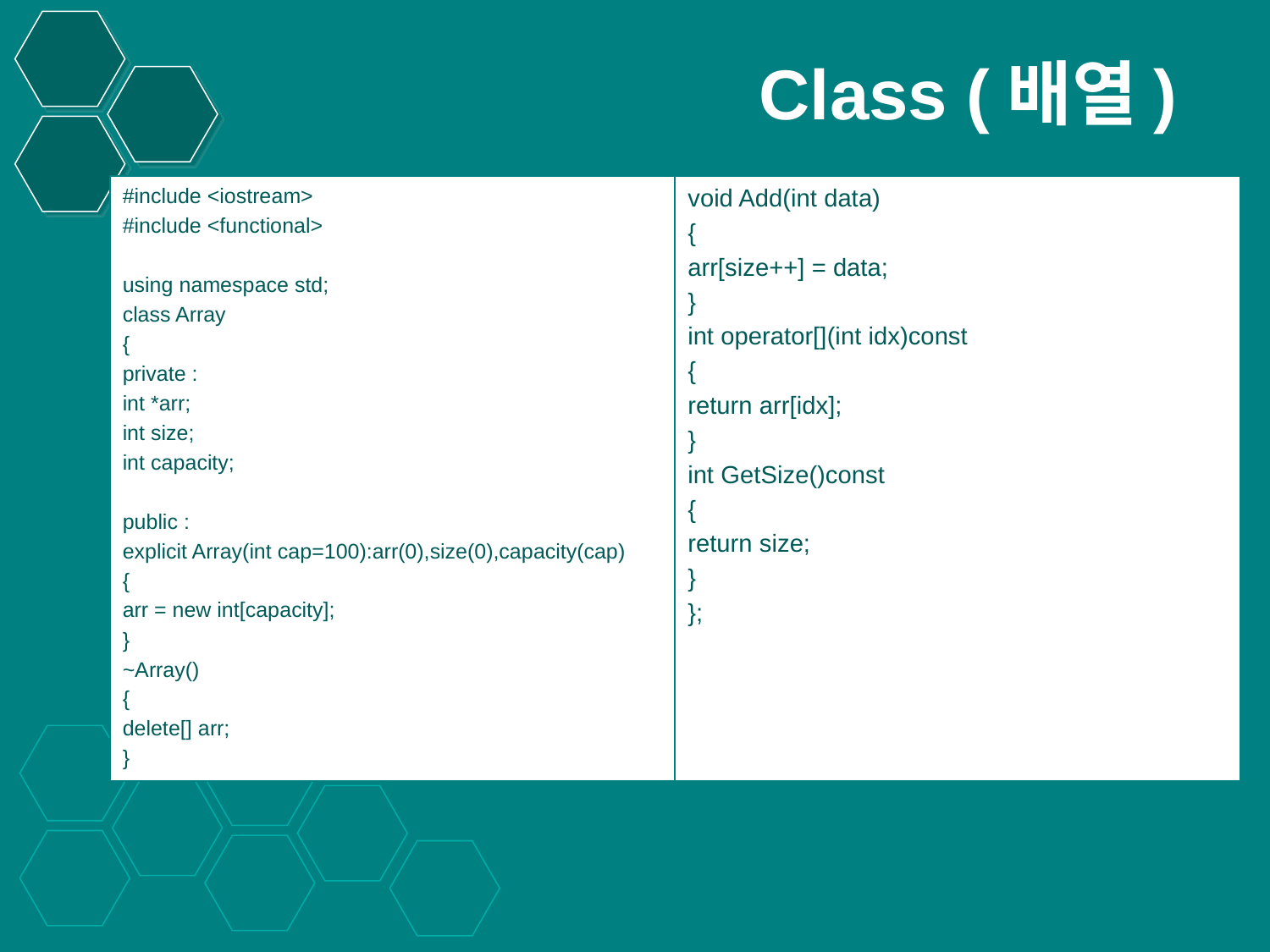

# Class (배열)
#include <iostream>
#include <functional>

using namespace std;
class Array
{
private :
int *arr;
int size;
int capacity;

public :
explicit Array(int cap=100):arr(0),size(0),capacity(cap)
{
arr = new int[capacity];
}
~Array()
{
delete[] arr;
}
void Add(int data)
{
arr[size++] = data;
}
int operator[](int idx)const
{
return arr[idx];
}
int GetSize()const
{
return size;
}
};